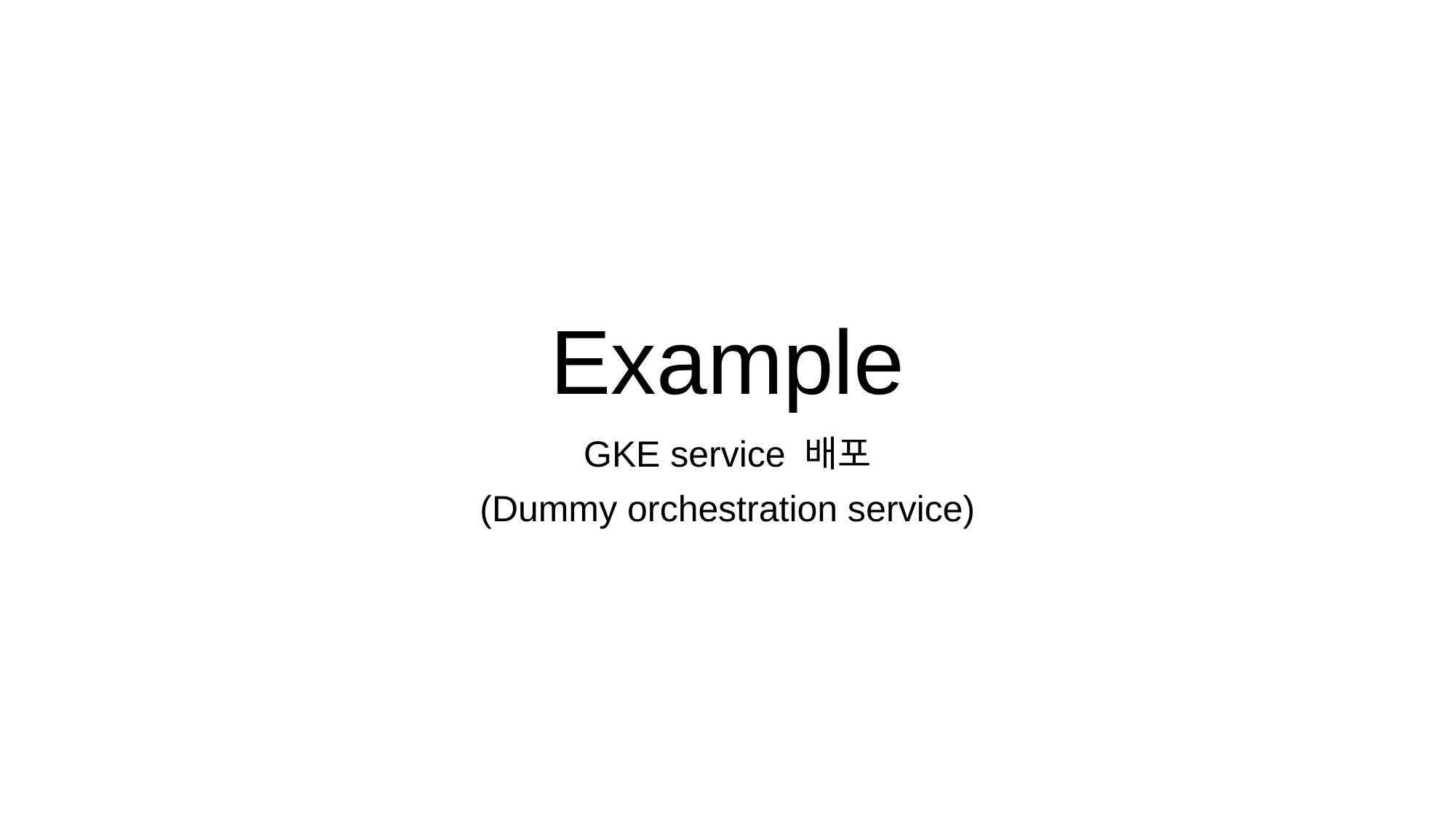

# Example
GKE service 배포
(Dummy orchestration service)